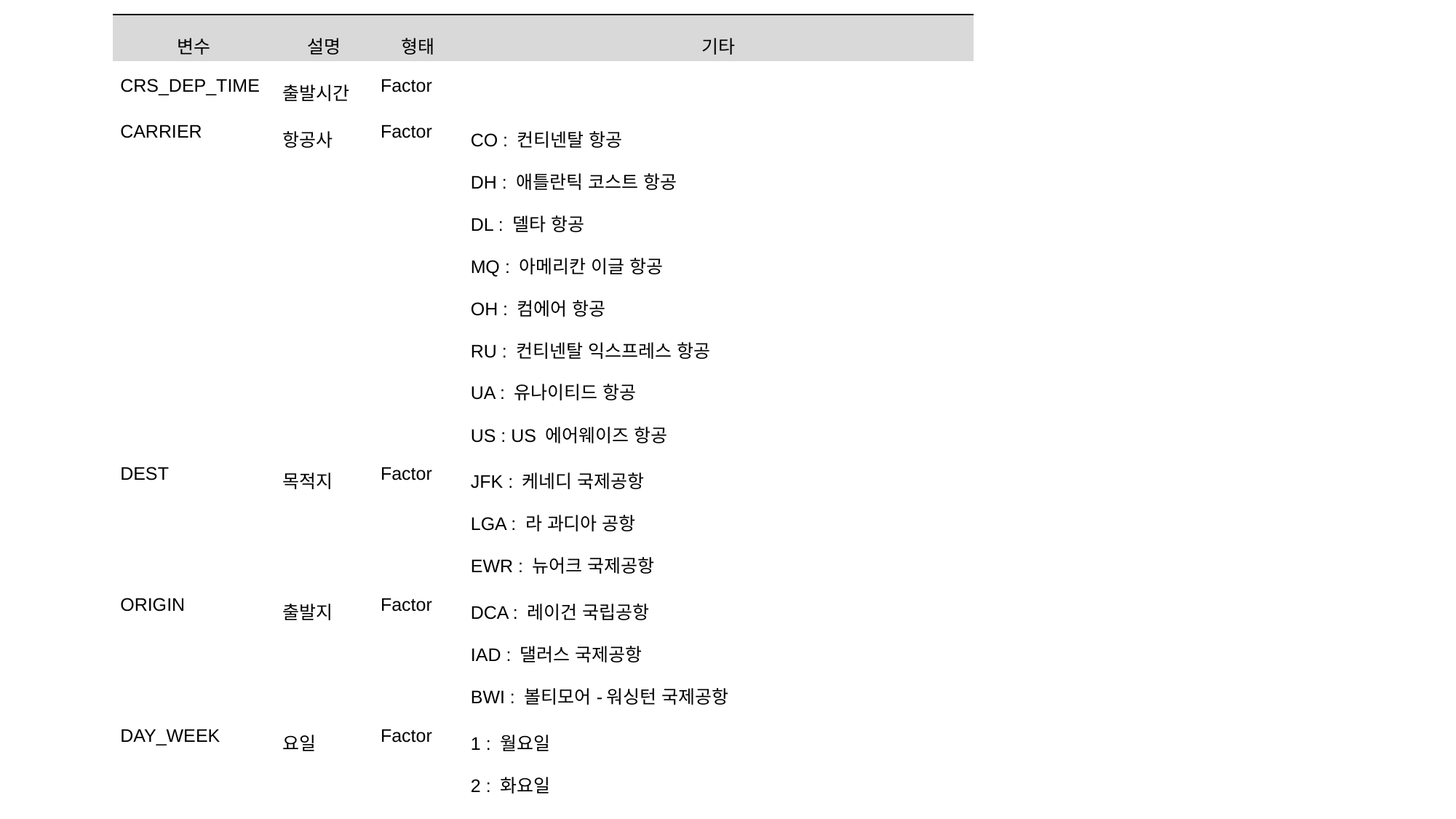

| 변수 | 설명 | 형태 | 기타 |
| --- | --- | --- | --- |
| CRS\_DEP\_TIME | 출발시간 | Factor |  |
| CARRIER | 항공사 | Factor | CO : 컨티넨탈 항공 DH : 애틀란틱 코스트 항공 DL : 델타 항공 MQ : 아메리칸 이글 항공 OH : 컴에어 항공 RU : 컨티넨탈 익스프레스 항공 UA : 유나이티드 항공 US : US 에어웨이즈 항공 |
| DEST | 목적지 | Factor | JFK : 케네디 국제공항 LGA : 라 과디아 공항 EWR : 뉴어크 국제공항 |
| ORIGIN | 출발지 | Factor | DCA : 레이건 국립공항 IAD : 댈러스 국제공항 BWI : 볼티모어-워싱턴 국제공항 |
| DAY\_WEEK | 요일 | Factor | 1 : 월요일 2 : 화요일 … 7 : 일요일 |
| Flight Status | 연착 여부 | Factor | delayed : 연착 ontime : 연착 X |